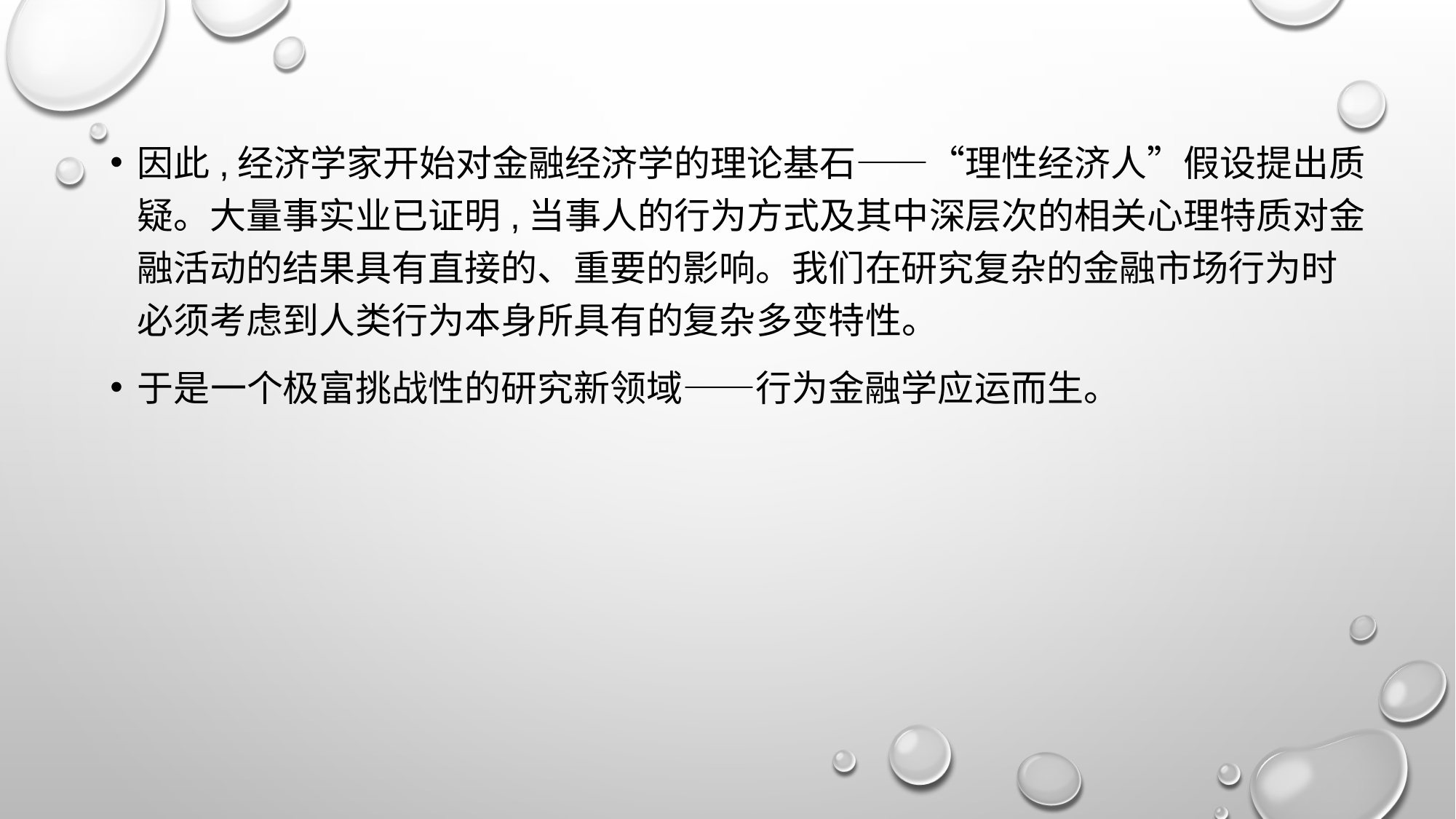

因此,经济学家开始对金融经济学的理论基石——“理性经济人”假设提出质疑。大量事实业已证明,当事人的行为方式及其中深层次的相关心理特质对金融活动的结果具有直接的、重要的影响。我们在研究复杂的金融市场行为时必须考虑到人类行为本身所具有的复杂多变特性。
于是一个极富挑战性的研究新领域——行为金融学应运而生。